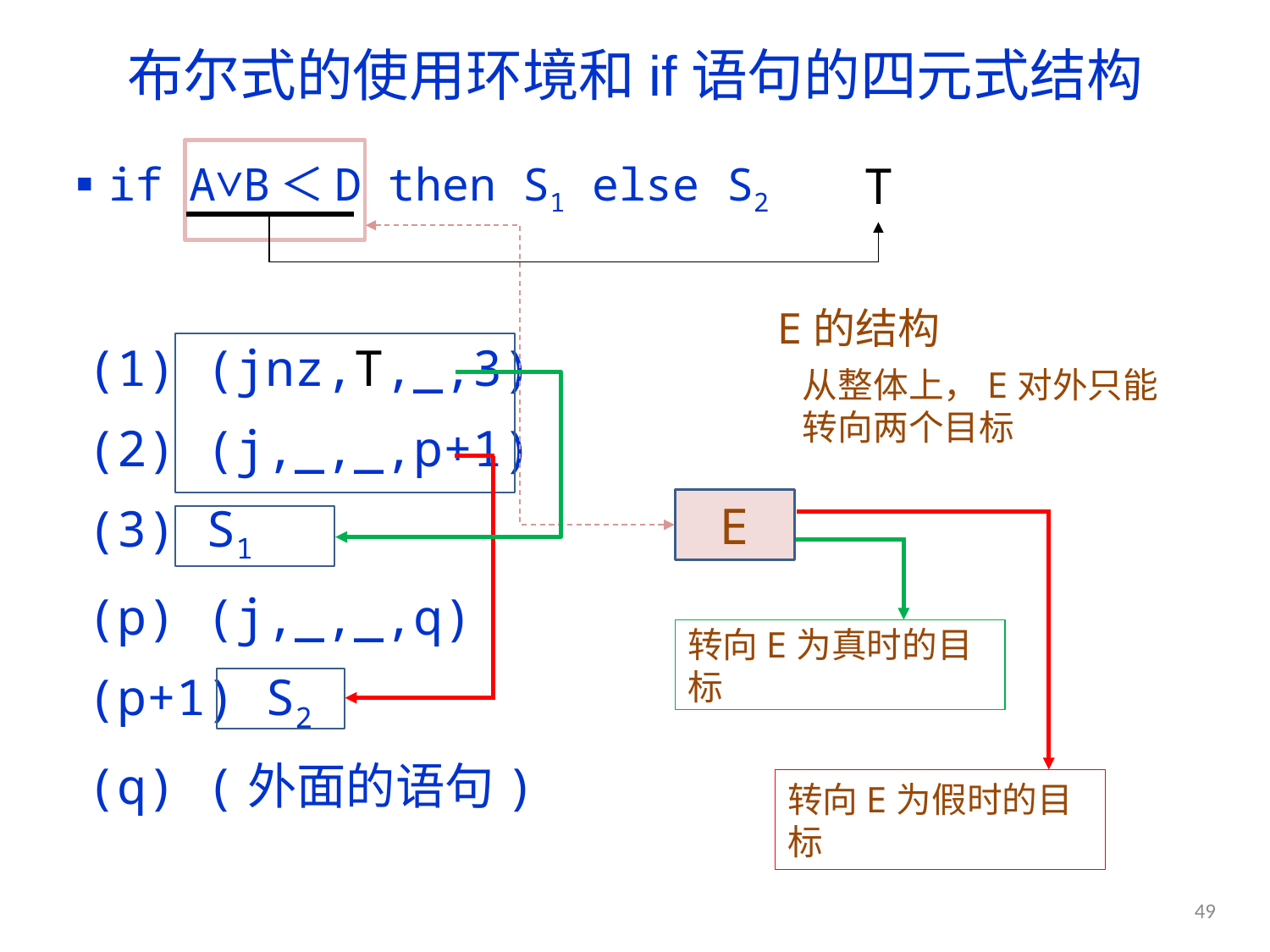

# 布尔式的使用环境和if语句的四元式结构

E的结构
从整体上，E对外只能转向两个目标
E
转向E为真时的目标
转向E为假时的目标
if A∨B＜D then S1 else S2
T

(1) (jnz,T,_,3)
(2) (j,_,_,p+1)
(3) S1
(p) (j,_,_,q)
(p+1) S2
(q) (外面的语句)

49